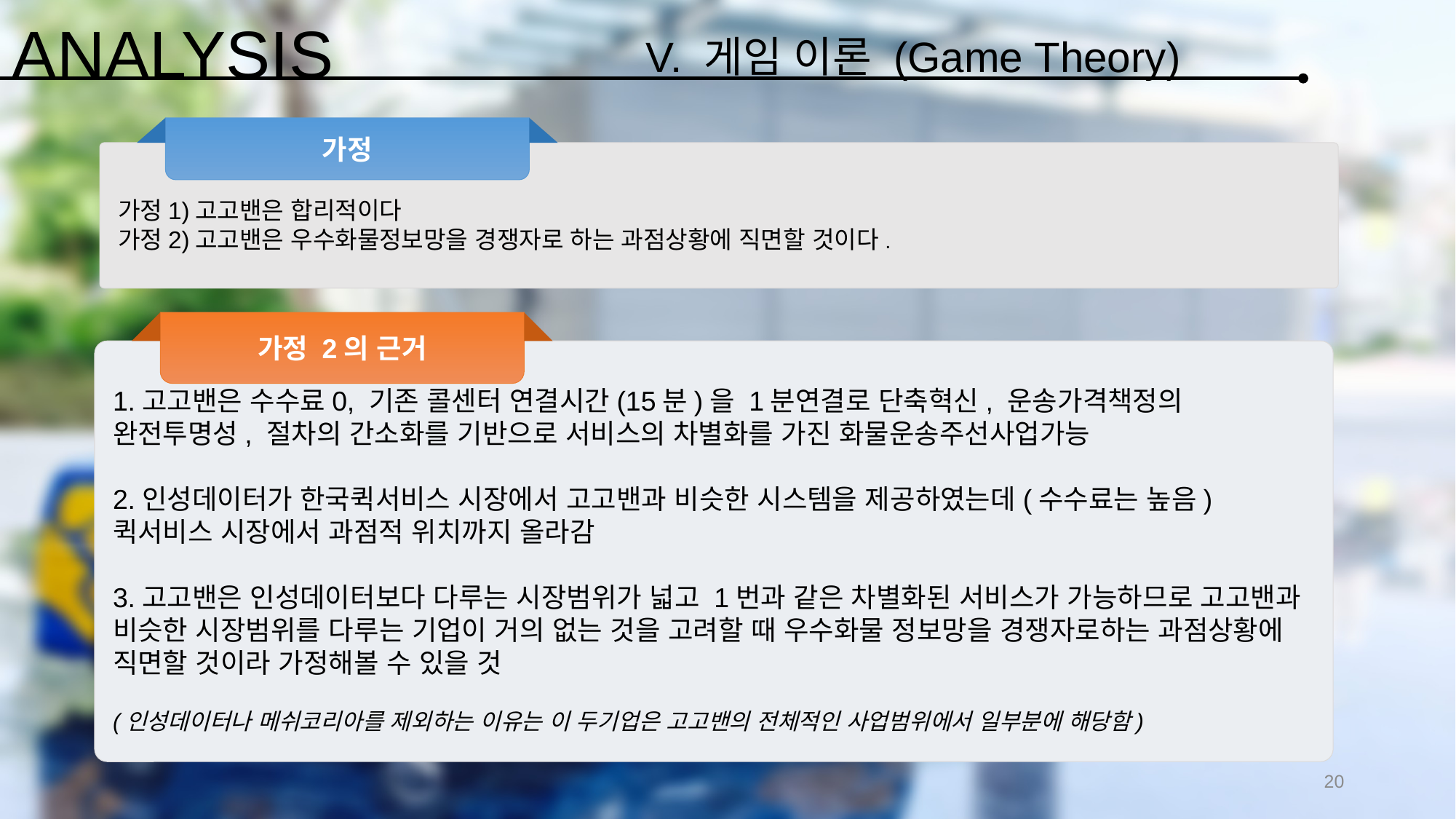

ANALYSIS
V. 게임 이론 (Game Theory)

가정

가정1)고고밴은 합리적이다
가정2)고고밴은 우수화물정보망을 경쟁자로 하는 과점상황에 직면할 것이다.

가정 2의 근거

1.고고밴은 수수료0, 기존 콜센터 연결시간(15분)을 1분연결로 단축혁신, 운송가격책정의 완전투명성, 절차의 간소화를 기반으로 서비스의 차별화를 가진 화물운송주선사업가능

2.인성데이터가 한국퀵서비스 시장에서 고고밴과 비슷한 시스템을 제공하였는데(수수료는 높음) 퀵서비스 시장에서 과점적 위치까지 올라감

3.고고밴은 인성데이터보다 다루는 시장범위가 넓고 1번과 같은 차별화된 서비스가 가능하므로 고고밴과 비슷한 시장범위를 다루는 기업이 거의 없는 것을 고려할 때 우수화물 정보망을 경쟁자로하는 과점상황에 직면할 것이라 가정해볼 수 있을 것

(인성데이터나 메쉬코리아를 제외하는 이유는 이 두기업은 고고밴의 전체적인 사업범위에서 일부분에 해당함)
20